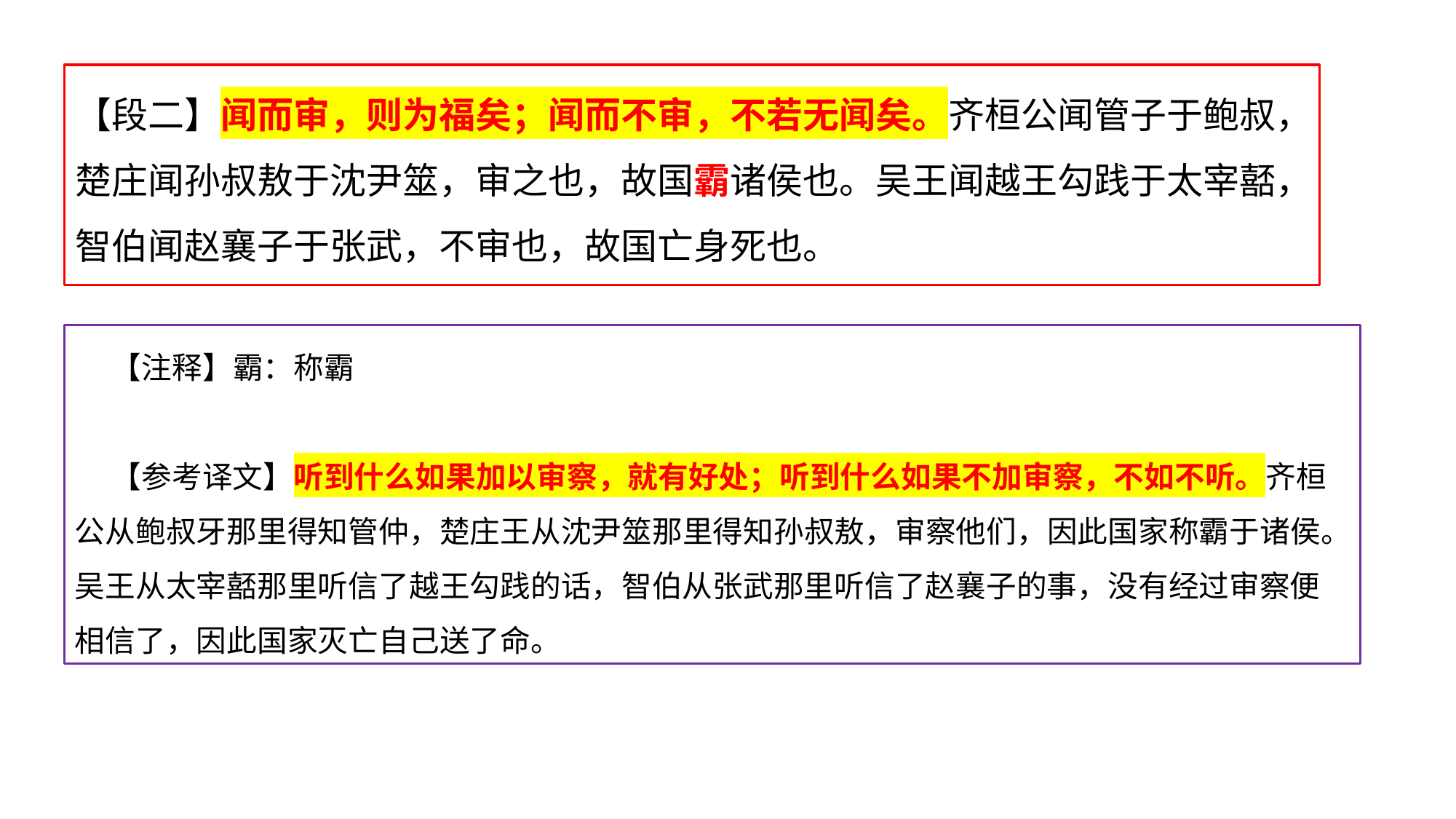

【段二】闻而审，则为福矣；闻而不审，不若无闻矣。齐桓公闻管子于鲍叔，楚庄闻孙叔敖于沈尹筮，审之也，故国霸诸侯也。吴王闻越王勾践于太宰嚭，智伯闻赵襄子于张武，不审也，故国亡身死也。

【注释】霸：称霸

【参考译文】听到什么如果加以审察，就有好处；听到什么如果不加审察，不如不听。齐桓公从鲍叔牙那里得知管仲，楚庄王从沈尹筮那里得知孙叔敖，审察他们，因此国家称霸于诸侯。吴王从太宰嚭那里听信了越王勾践的话，智伯从张武那里听信了赵襄子的事，没有经过审察便相信了，因此国家灭亡自己送了命。